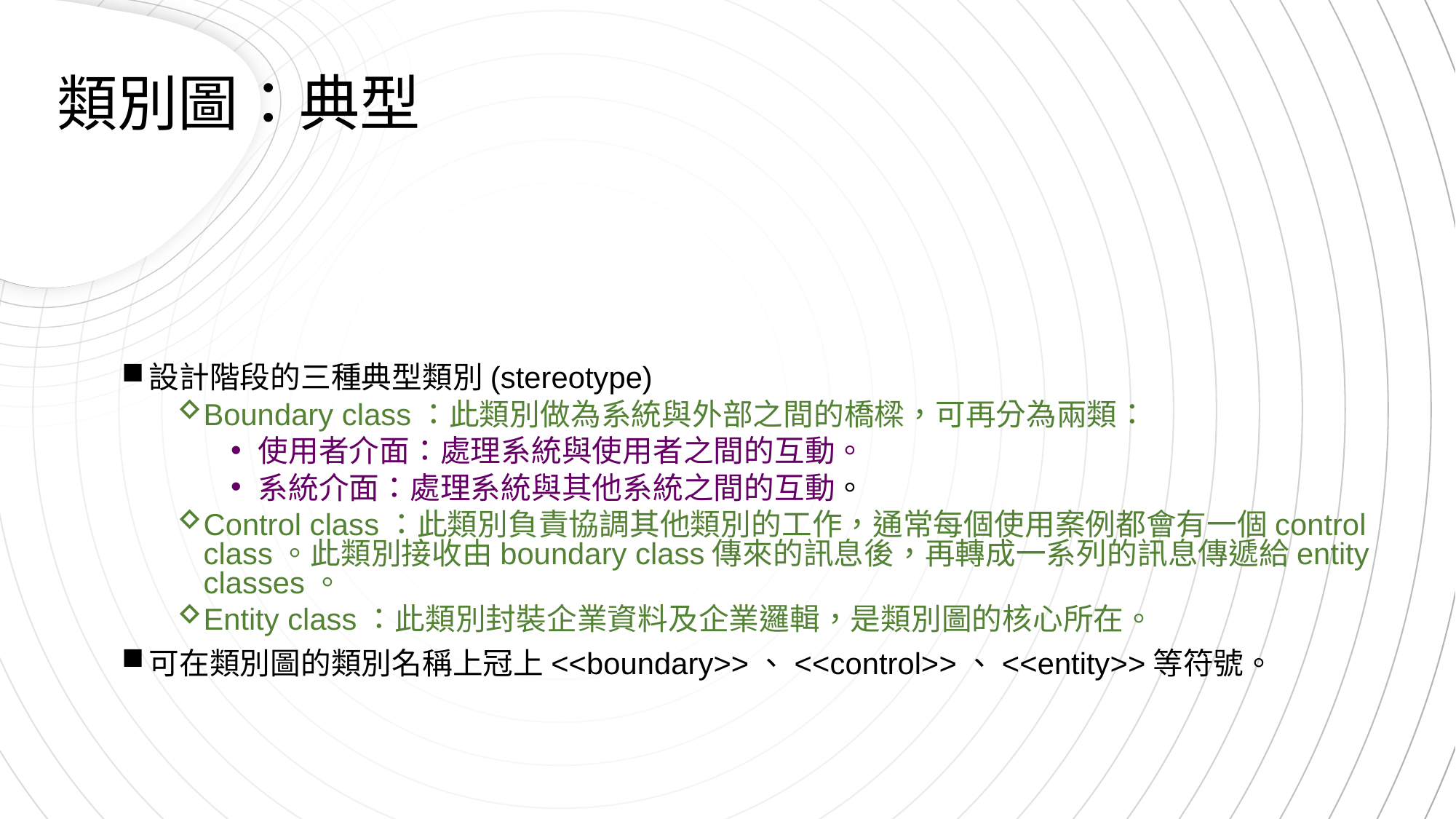

類別圖：典型
設計階段的三種典型類別(stereotype)
Boundary class：此類別做為系統與外部之間的橋樑，可再分為兩類：
使用者介面：處理系統與使用者之間的互動。
系統介面：處理系統與其他系統之間的互動。
Control class：此類別負責協調其他類別的工作，通常每個使用案例都會有一個control class。此類別接收由boundary class傳來的訊息後，再轉成一系列的訊息傳遞給entity classes。
Entity class：此類別封裝企業資料及企業邏輯，是類別圖的核心所在。
可在類別圖的類別名稱上冠上<<boundary>>、<<control>>、<<entity>>等符號。